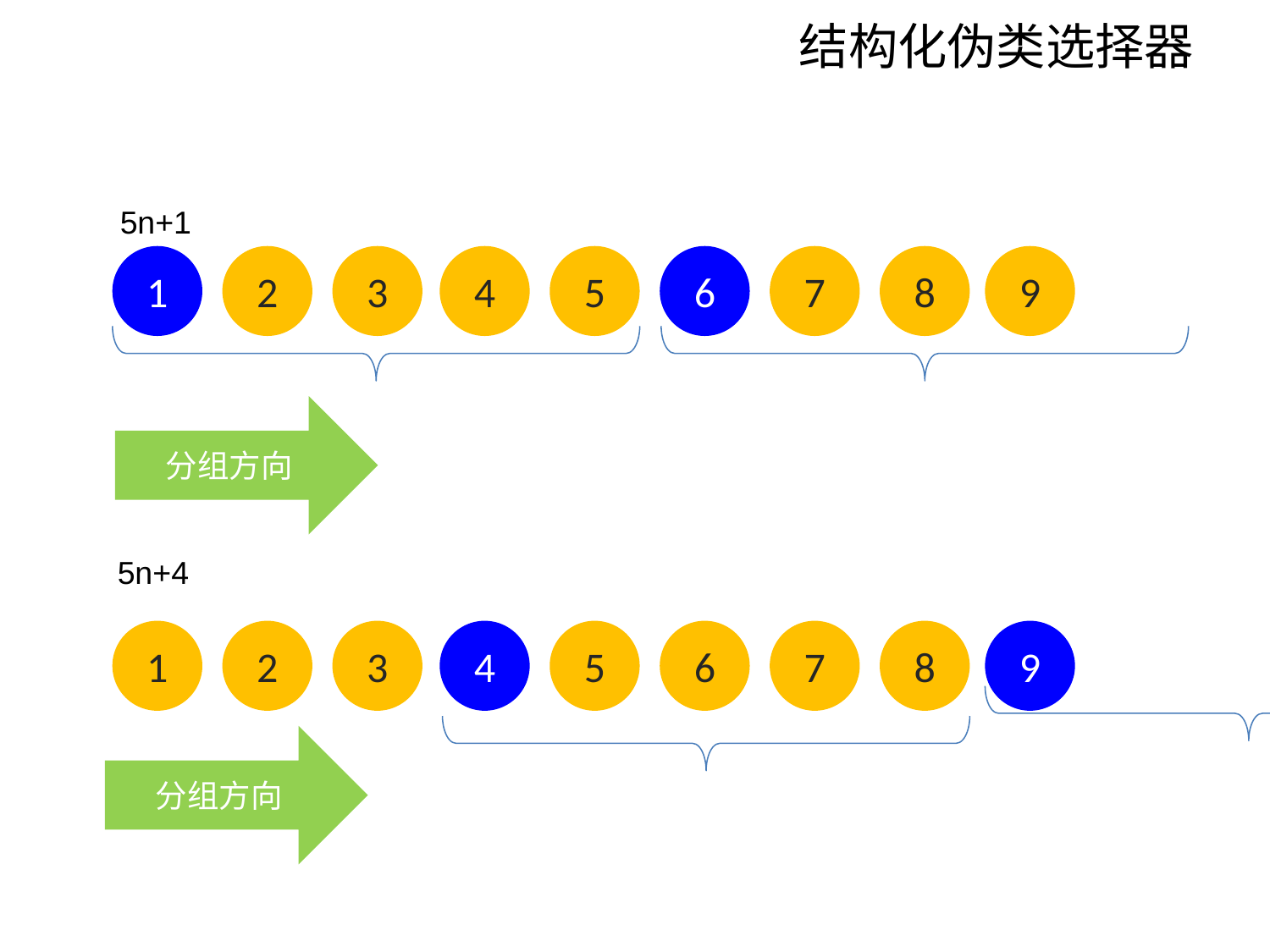

# 结构化伪类选择器

5n+1
1
2
3
4
5
6
7
8
9
分组方向

5n+4
1
2
3
4
5
6
7
8
9
分组方向